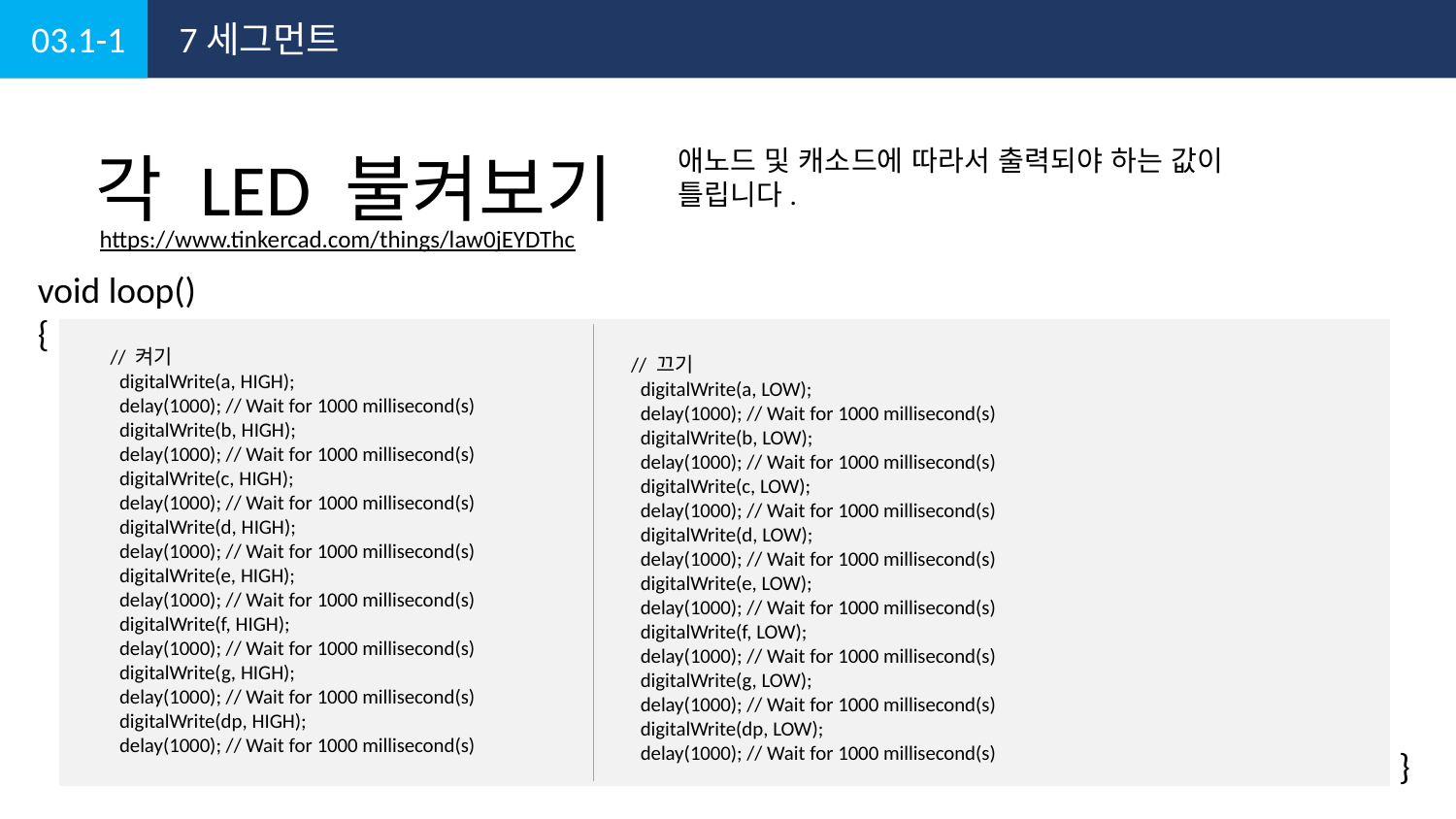

03.1-1
7세그먼트
각 LED 불켜보기
애노드 및 캐소드에 따라서 출력되야 하는 값이 틀립니다.
https://www.tinkercad.com/things/law0jEYDThc
void loop()
{

}
// 켜기
  digitalWrite(a, HIGH);
  delay(1000); // Wait for 1000 millisecond(s)
  digitalWrite(b, HIGH);
  delay(1000); // Wait for 1000 millisecond(s)
  digitalWrite(c, HIGH);
  delay(1000); // Wait for 1000 millisecond(s)
  digitalWrite(d, HIGH);
  delay(1000); // Wait for 1000 millisecond(s)
  digitalWrite(e, HIGH);
  delay(1000); // Wait for 1000 millisecond(s)
  digitalWrite(f, HIGH);
  delay(1000); // Wait for 1000 millisecond(s)
  digitalWrite(g, HIGH);
  delay(1000); // Wait for 1000 millisecond(s)
  digitalWrite(dp, HIGH);
  delay(1000); // Wait for 1000 millisecond(s)
// 끄기
  digitalWrite(a, LOW);
  delay(1000); // Wait for 1000 millisecond(s)
  digitalWrite(b, LOW);
  delay(1000); // Wait for 1000 millisecond(s)
  digitalWrite(c, LOW);
  delay(1000); // Wait for 1000 millisecond(s)
  digitalWrite(d, LOW);
  delay(1000); // Wait for 1000 millisecond(s)
  digitalWrite(e, LOW);
  delay(1000); // Wait for 1000 millisecond(s)
  digitalWrite(f, LOW);
  delay(1000); // Wait for 1000 millisecond(s)
  digitalWrite(g, LOW);
  delay(1000); // Wait for 1000 millisecond(s)
  digitalWrite(dp, LOW);
  delay(1000); // Wait for 1000 millisecond(s)